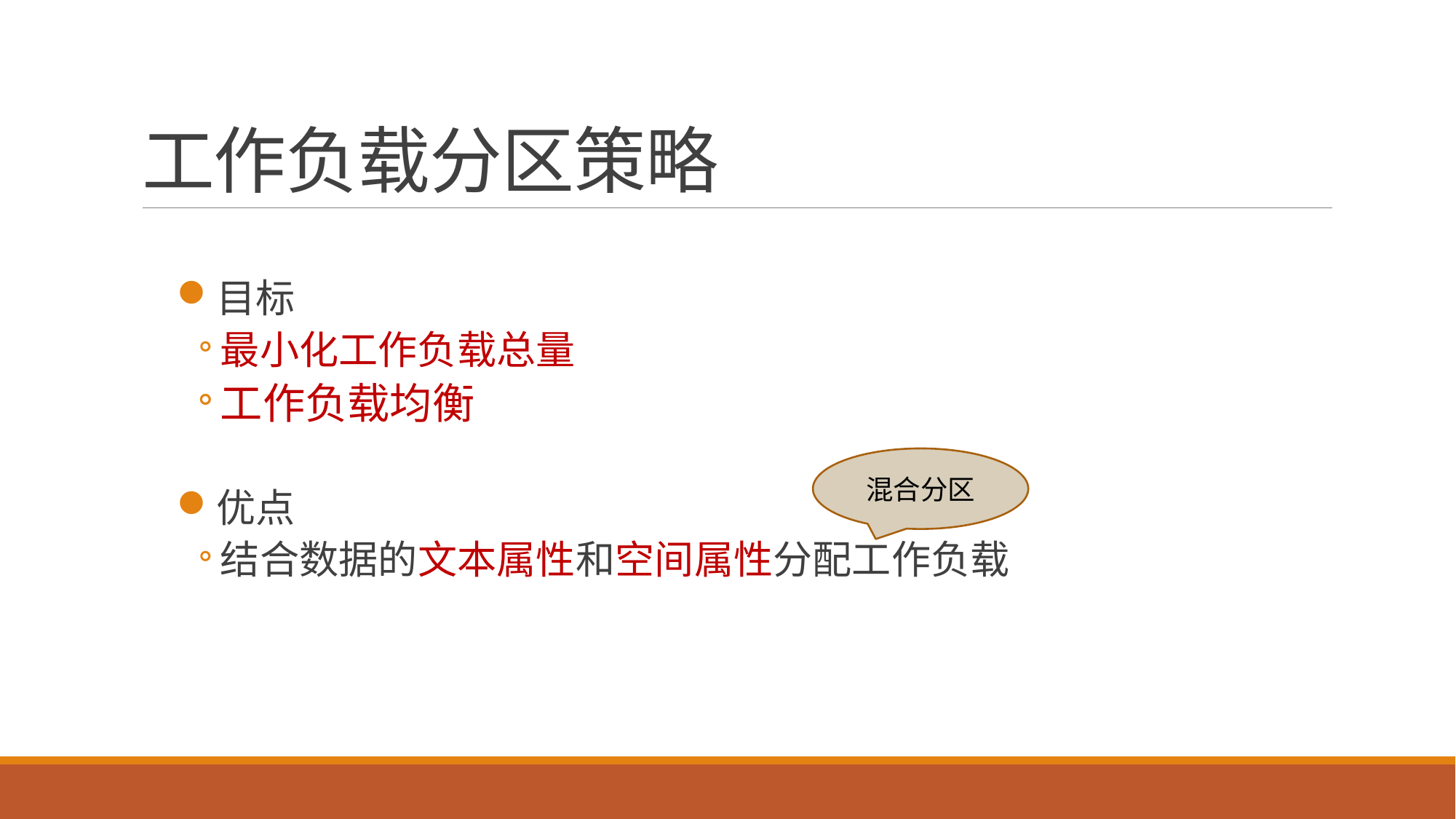

# 工作负载分区策略

目标
最小化工作负载总量
工作负载均衡

优点
结合数据的文本属性和空间属性分配工作负载

混合分区